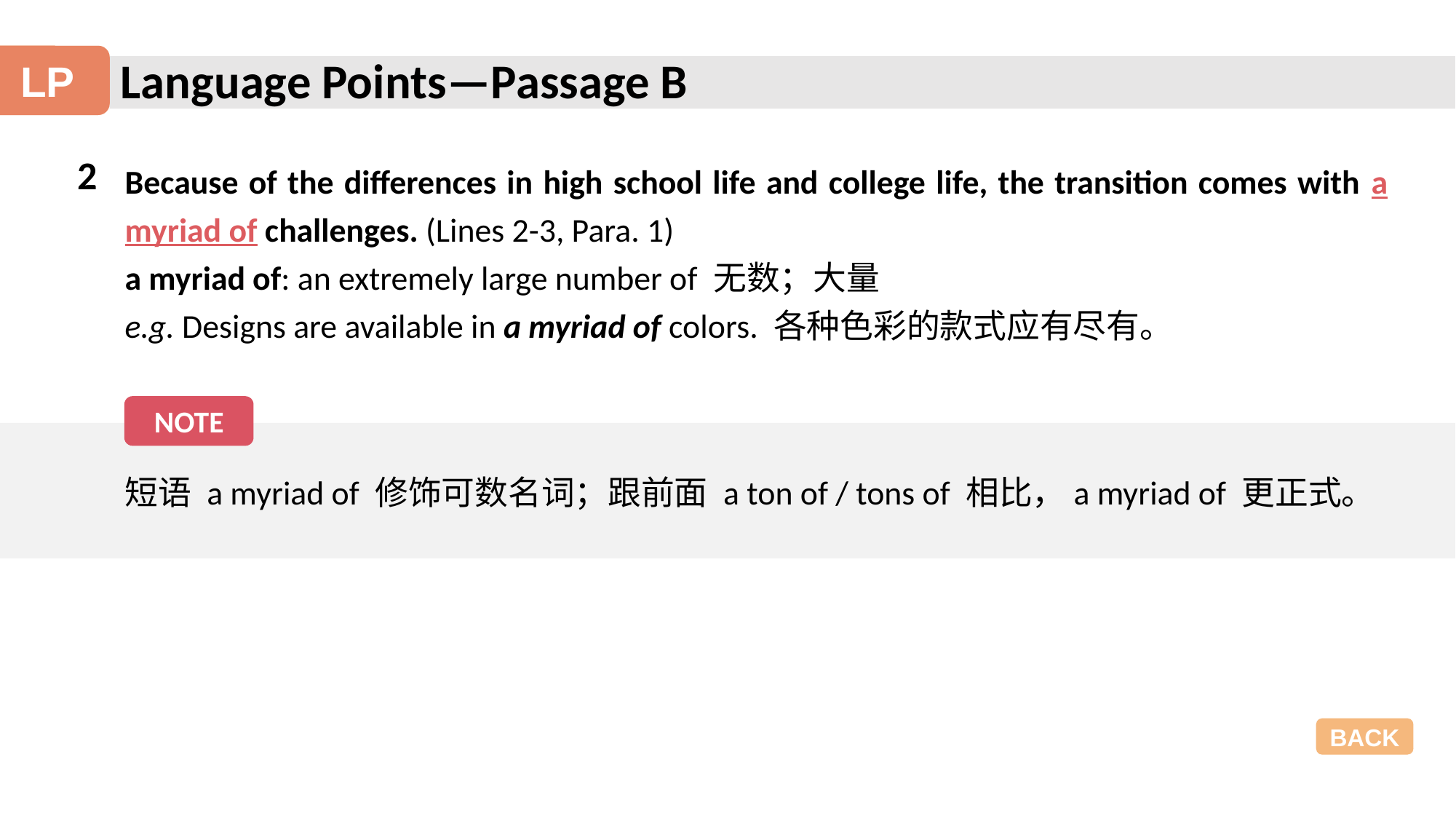

Language Points—Passage B
LP

2
Because of the differences in high school life and college life, the transition comes with a myriad of challenges. (Lines 2-3, Para. 1)
a myriad of: an extremely large number of 无数；大量
e.g. Designs are available in a myriad of colors. 各种色彩的款式应有尽有。
NOTE

短语 a myriad of 修饰可数名词；跟前面 a ton of / tons of 相比，a myriad of 更正式。
BACK